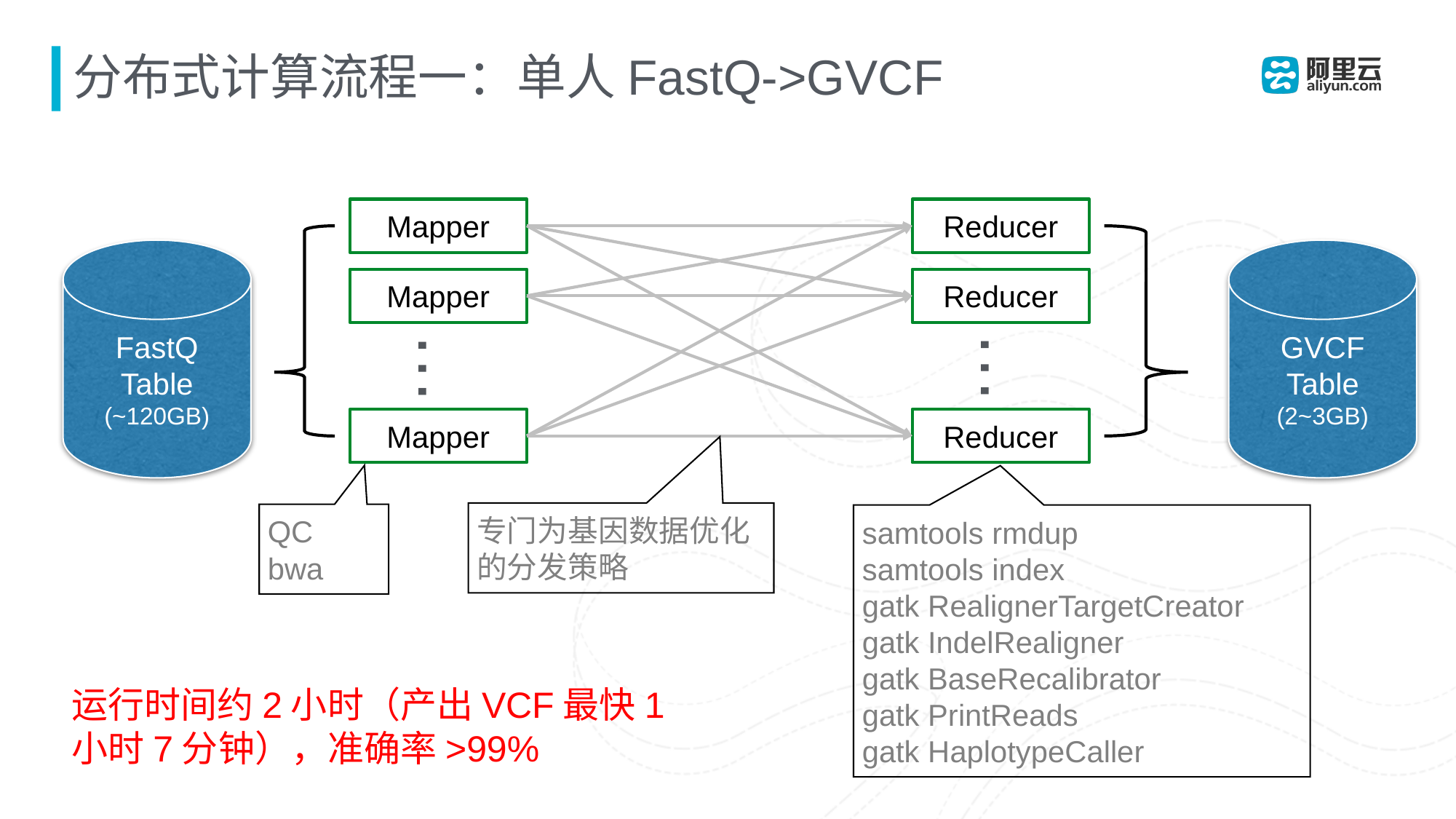

# 分布式计算流程一：单人FastQ->GVCF
Mapper
Reducer

GVCF
Table
(2~3GB)
FastQ
Table
(~120GB)
Mapper
Reducer
…
…
Mapper
Reducer
专门为基因数据优化的分发策略
QC
bwa
samtools rmdup
samtools index
gatk RealignerTargetCreator
gatk IndelRealigner
gatk BaseRecalibrator
gatk PrintReads
gatk HaplotypeCaller
运行时间约2小时（产出VCF最快1小时7分钟），准确率>99%